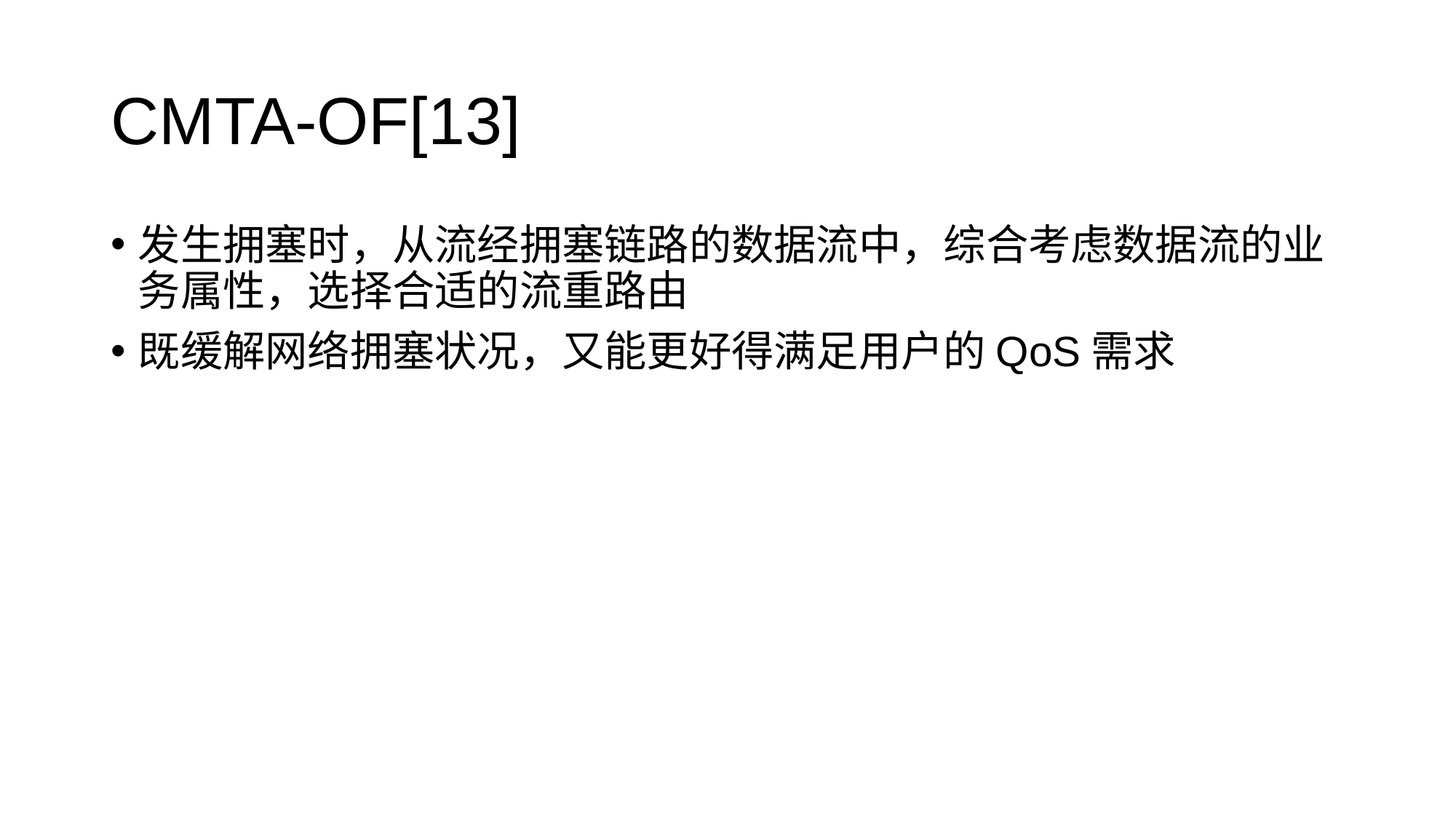

# CMTA-OF[13]
发生拥塞时，从流经拥塞链路的数据流中，综合考虑数据流的业务属性，选择合适的流重路由
既缓解网络拥塞状况，又能更好得满足用户的QoS需求